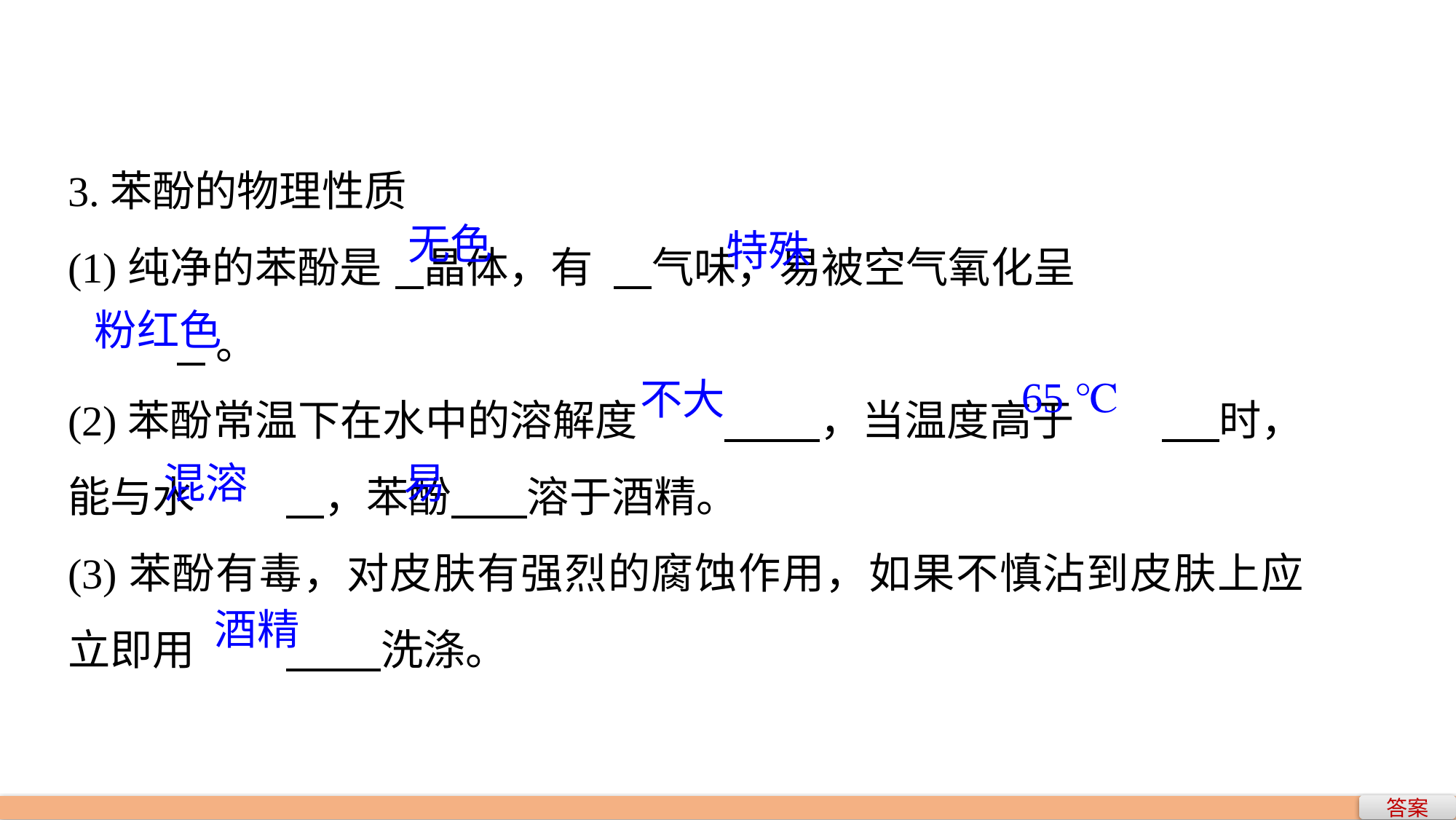

3.苯酚的物理性质
(1)纯净的苯酚是	   晶体，有	    气味，易被空气氧化呈
	   。
(2)苯酚常温下在水中的溶解度	          ，当温度高于	      时，能与水	    ，苯酚        溶于酒精。
(3)苯酚有毒，对皮肤有强烈的腐蚀作用，如果不慎沾到皮肤上应立即用	          洗涤。
无色
特殊
粉红色
65 ℃
不大
混溶
易
酒精
答案